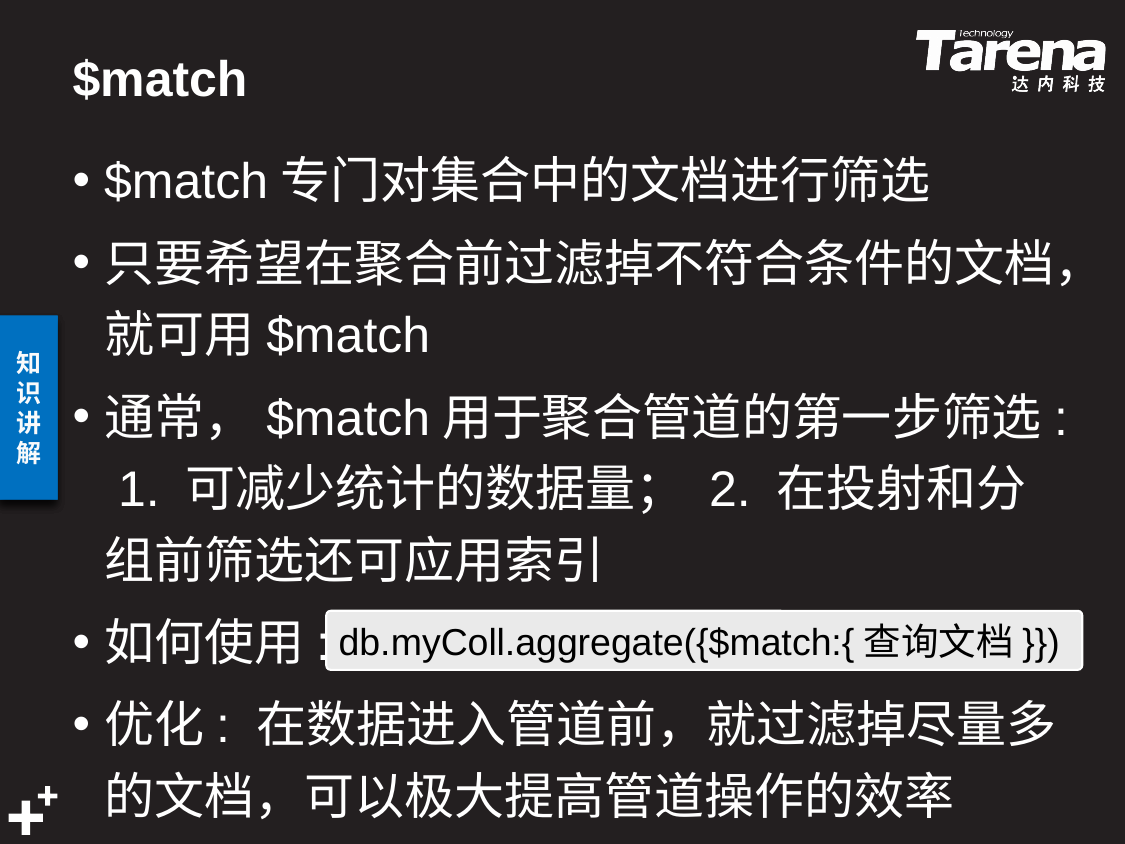

# $match
$match专门对集合中的文档进行筛选
只要希望在聚合前过滤掉不符合条件的文档，就可用$match
通常，$match用于聚合管道的第一步筛选: 1. 可减少统计的数据量； 2. 在投射和分组前筛选还可应用索引
如何使用:
优化: 在数据进入管道前，就过滤掉尽量多的文档，可以极大提高管道操作的效率
db.myColl.aggregate({$match:{查询文档}})